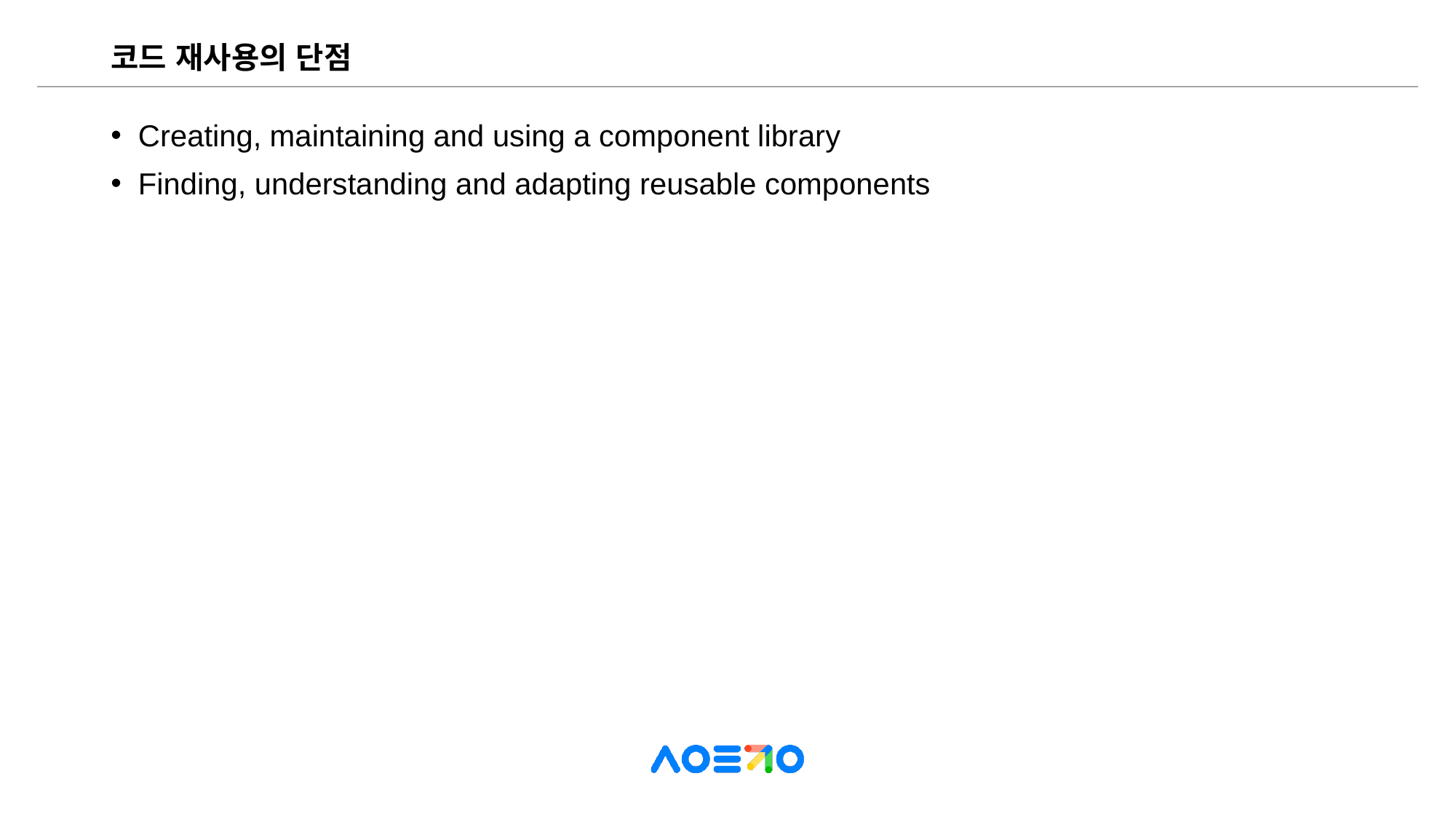

# 코드 재사용의 단점
Creating, maintaining and using a component library
Finding, understanding and adapting reusable components